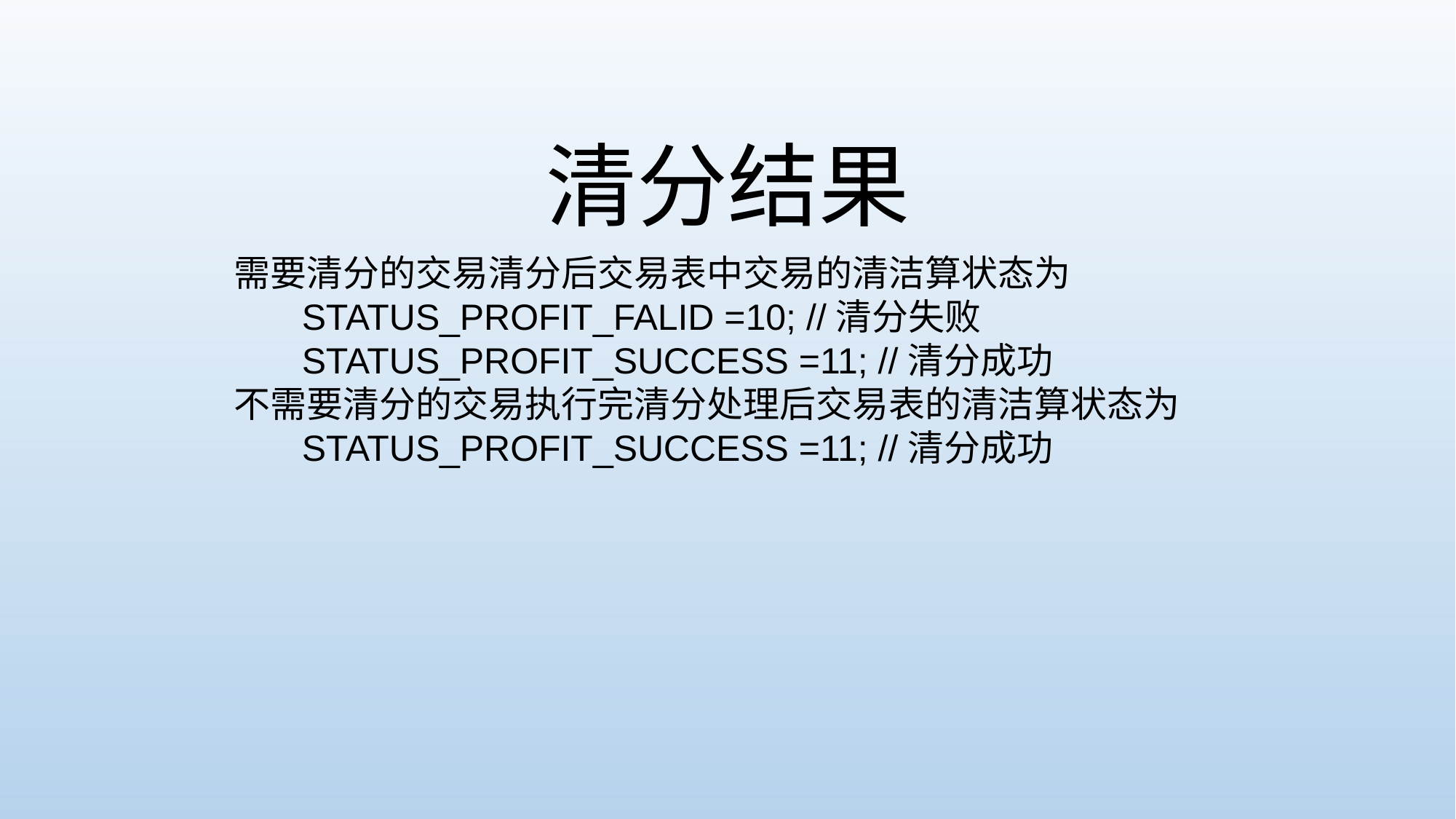

# 清分结果
    需要清分的交易清分后交易表中交易的清洁算状态为
	STATUS_PROFIT_FALID =10; //清分失败
	STATUS_PROFIT_SUCCESS =11; //清分成功
    不需要清分的交易执行完清分处理后交易表的清洁算状态为
	STATUS_PROFIT_SUCCESS =11; //清分成功